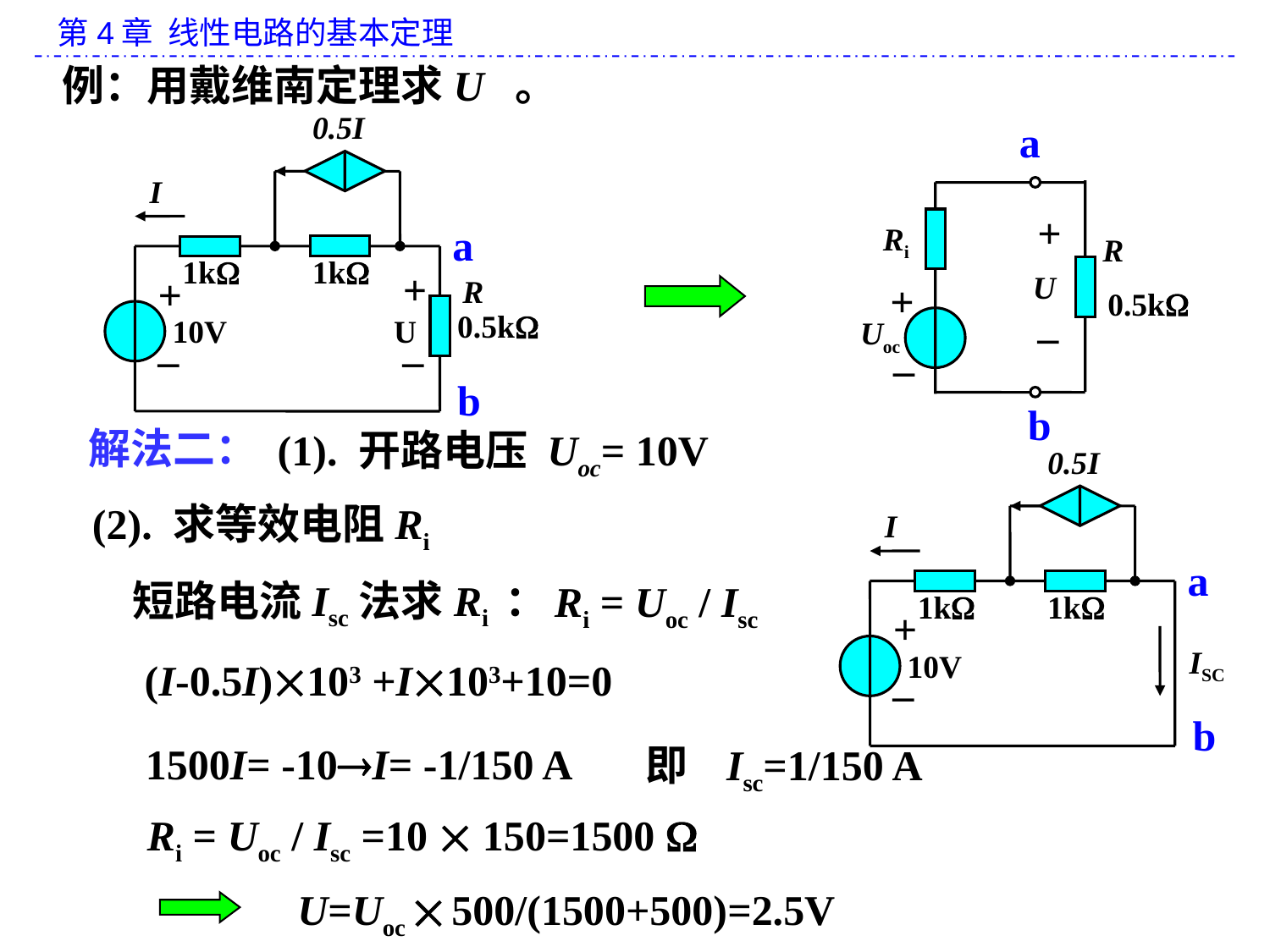

例：用戴维南定理求U  。
0.5I

I

a

1kΩ
1kΩ

+
+
R
0.5kΩ

10V
U
_
_

b

a

+
Ri
R

U
+

0.5kΩ
–
Uoc

_

b

解法二：
(1). 开路电压 Uoc= 10V
0.5I

I

a

1kΩ
1kΩ

+

ISC
10V
_
b

(2). 求等效电阻Ri
短路电流Isc法求Ri ：
Ri = Uoc / Isc
(I-0.5I)×103 +I×103+10=0
1500I= -10→I= -1/150 A
即   Isc=1/150 A
Ri = Uoc / Isc =10 × 150=1500 Ω
U=Uoc × 500/(1500+500)=2.5V